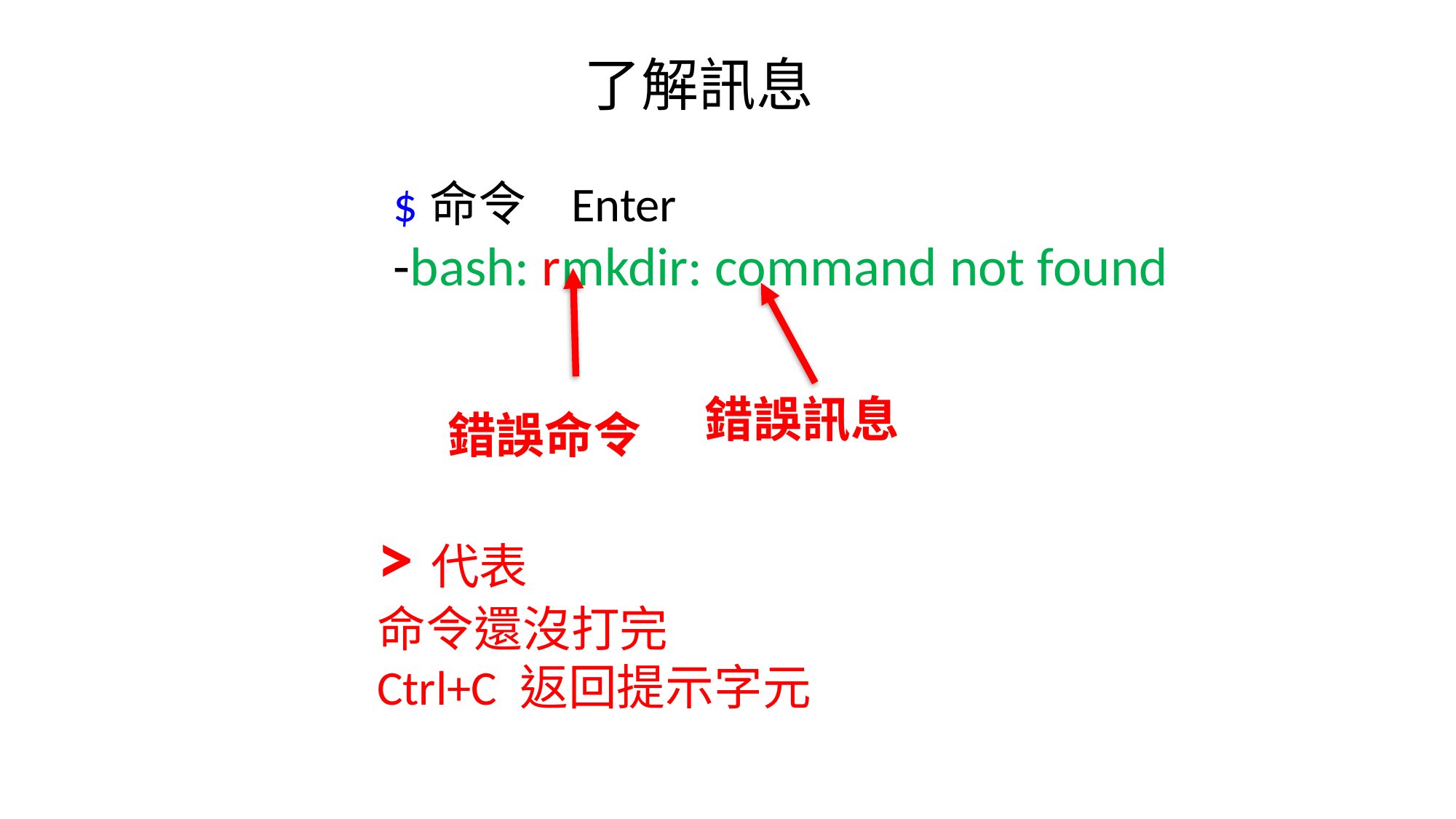

了解訊息
$命令   Enter
-bash: rmkdir: command not found

錯誤命令
錯誤訊息
>代表
命令還沒打完
Ctrl+C 返回提示字元